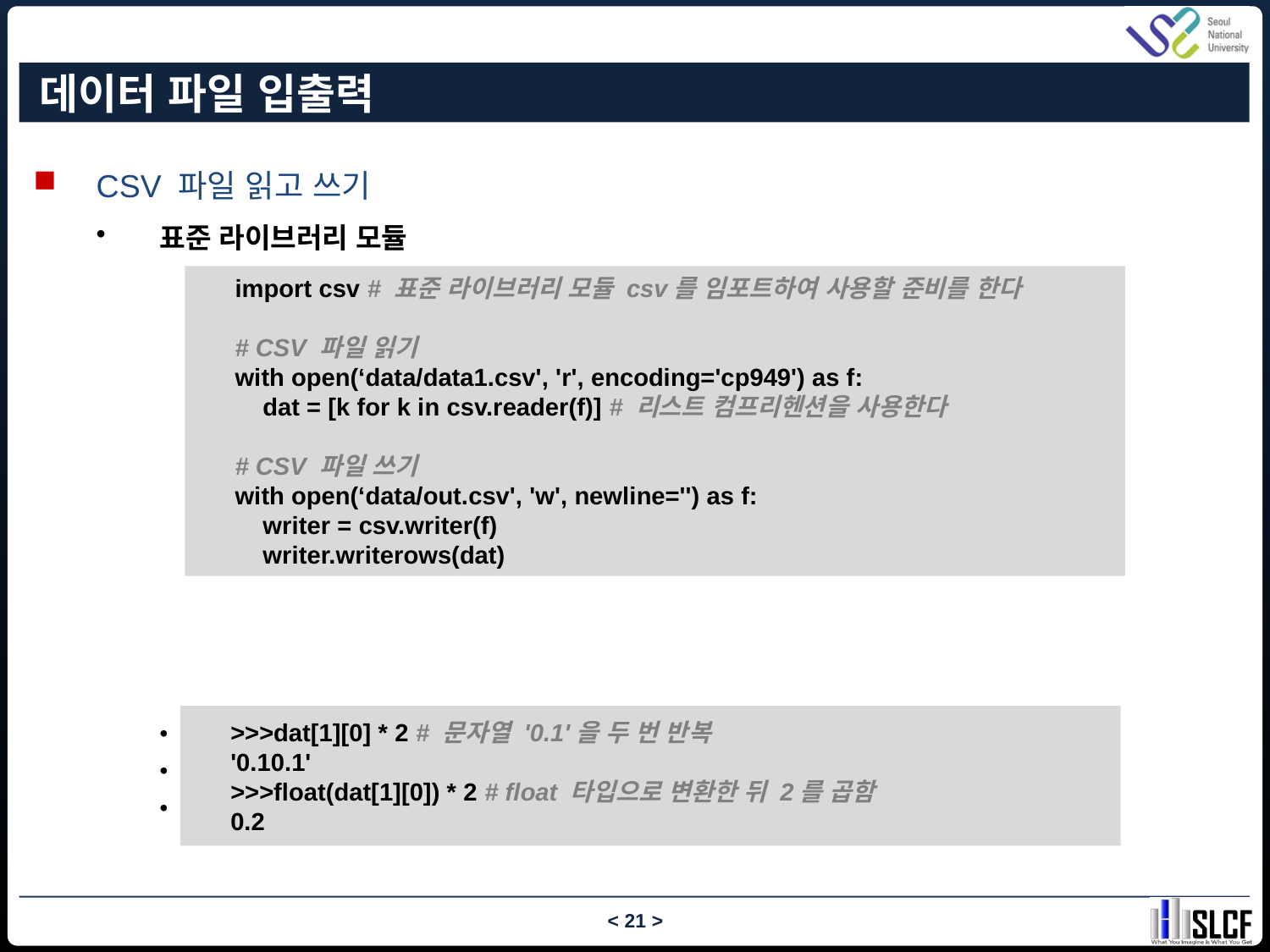

# 데이터 파일 입출력
CSV 파일 읽고 쓰기
표준 라이브러리 모듈

3개의 요소가 있는 11개 리스트를 가지는 2차원 리스트 생성
모든 값은 문자열로 저장
숫자로 다루려면 데이터 타입 변환 필요
import csv # 표준 라이브러리 모듈 csv를 임포트하여 사용할 준비를 한다

# CSV 파일 읽기
with open(‘data/data1.csv', 'r', encoding='cp949') as f:
    dat = [k for k in csv.reader(f)] # 리스트 컴프리헨션을 사용한다

# CSV 파일 쓰기
with open(‘data/out.csv', 'w', newline='') as f:
    writer = csv.writer(f)
    writer.writerows(dat)
>>>dat[1][0] * 2 # 문자열 '0.1'을 두 번 반복
'0.10.1'
>>>float(dat[1][0]) * 2 # float 타입으로 변환한 뒤 2를 곱함
0.2